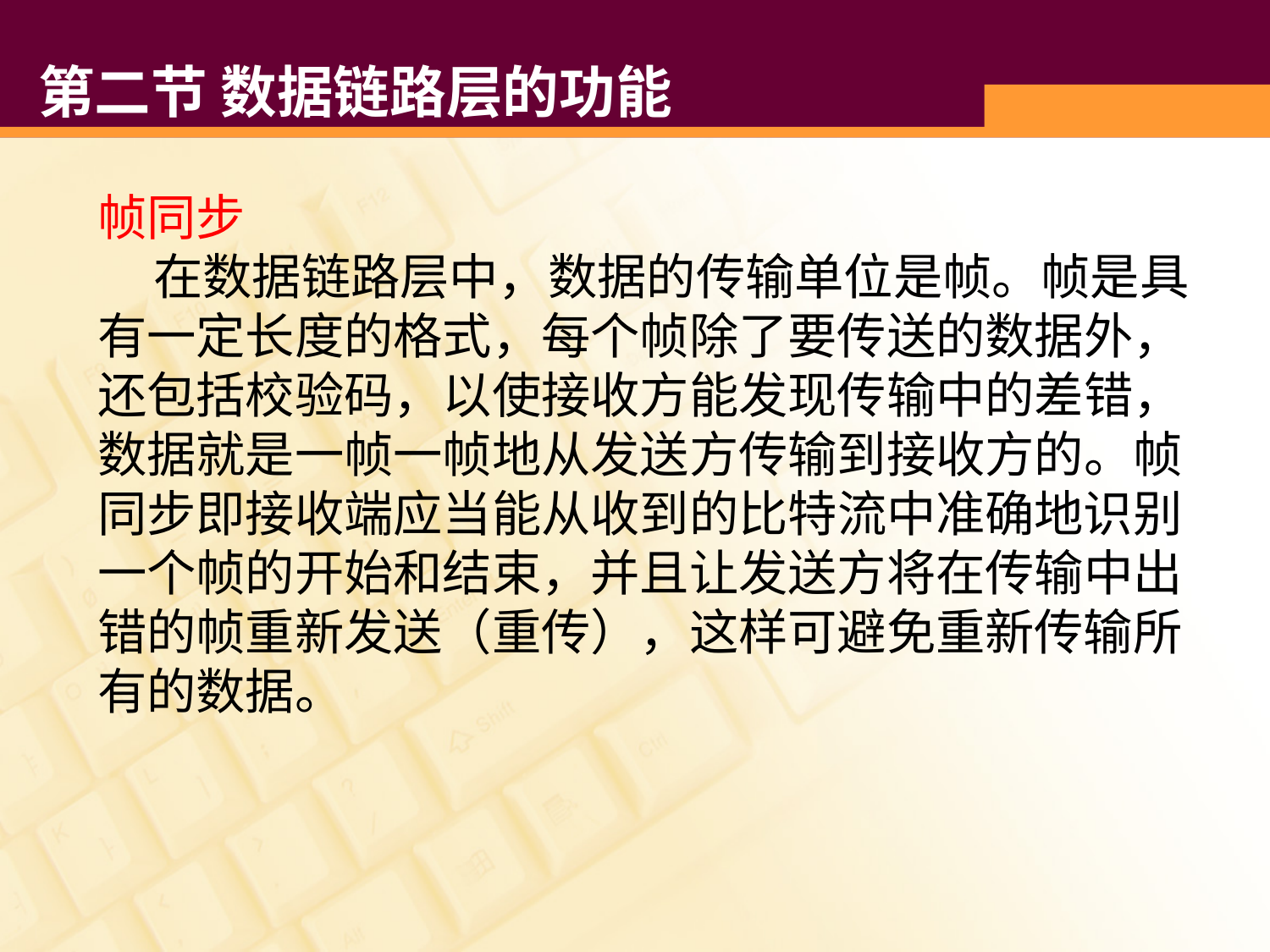

# 第二节 数据链路层的功能
帧同步
    在数据链路层中，数据的传输单位是帧。帧是具有一定长度的格式，每个帧除了要传送的数据外，还包括校验码，以使接收方能发现传输中的差错，数据就是一帧一帧地从发送方传输到接收方的。帧同步即接收端应当能从收到的比特流中准确地识别一个帧的开始和结束，并且让发送方将在传输中出错的帧重新发送（重传），这样可避免重新传输所有的数据。